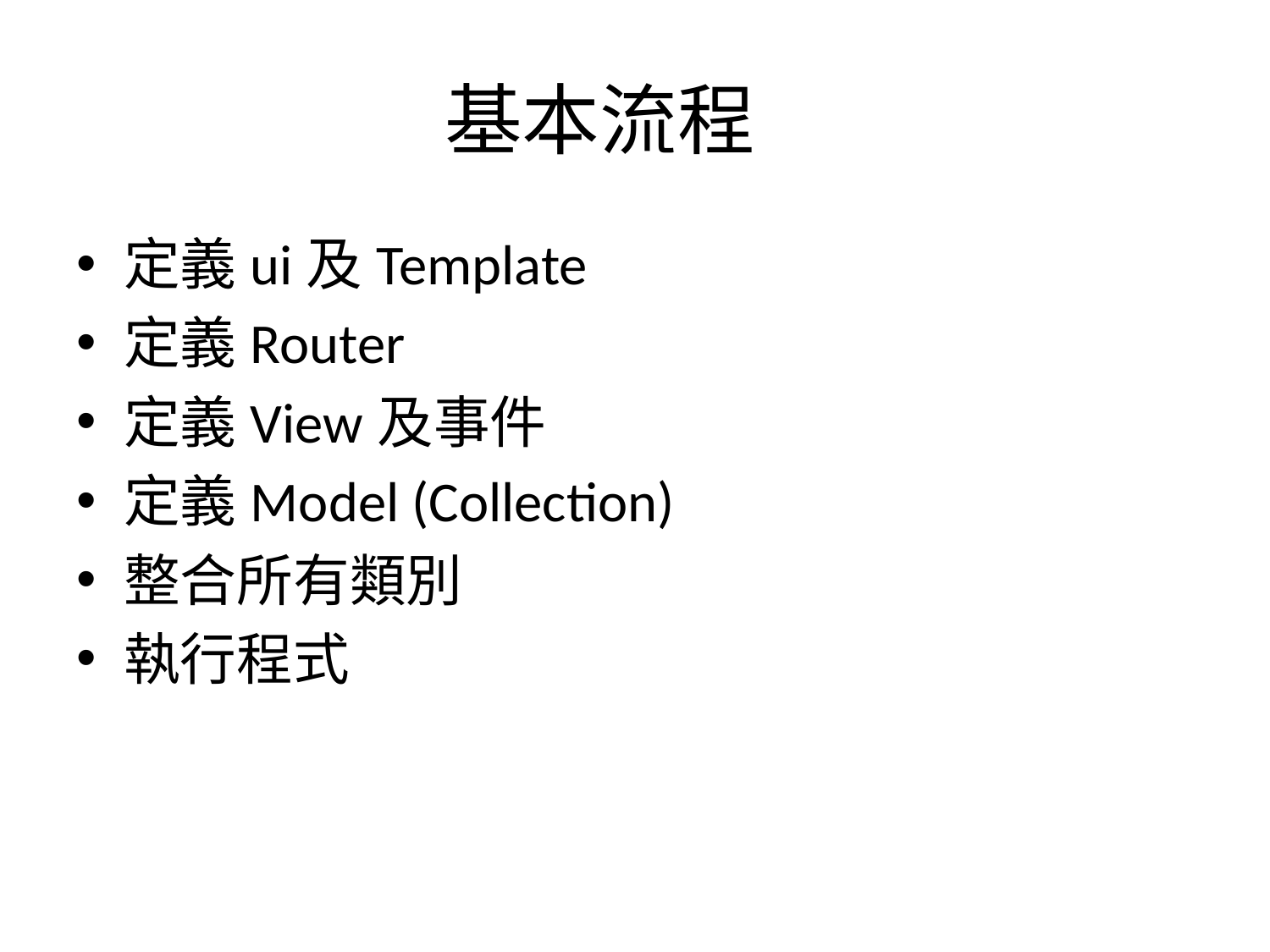

# 基本流程
定義ui及Template
定義Router
定義View及事件
定義Model (Collection)
整合所有類別
執行程式